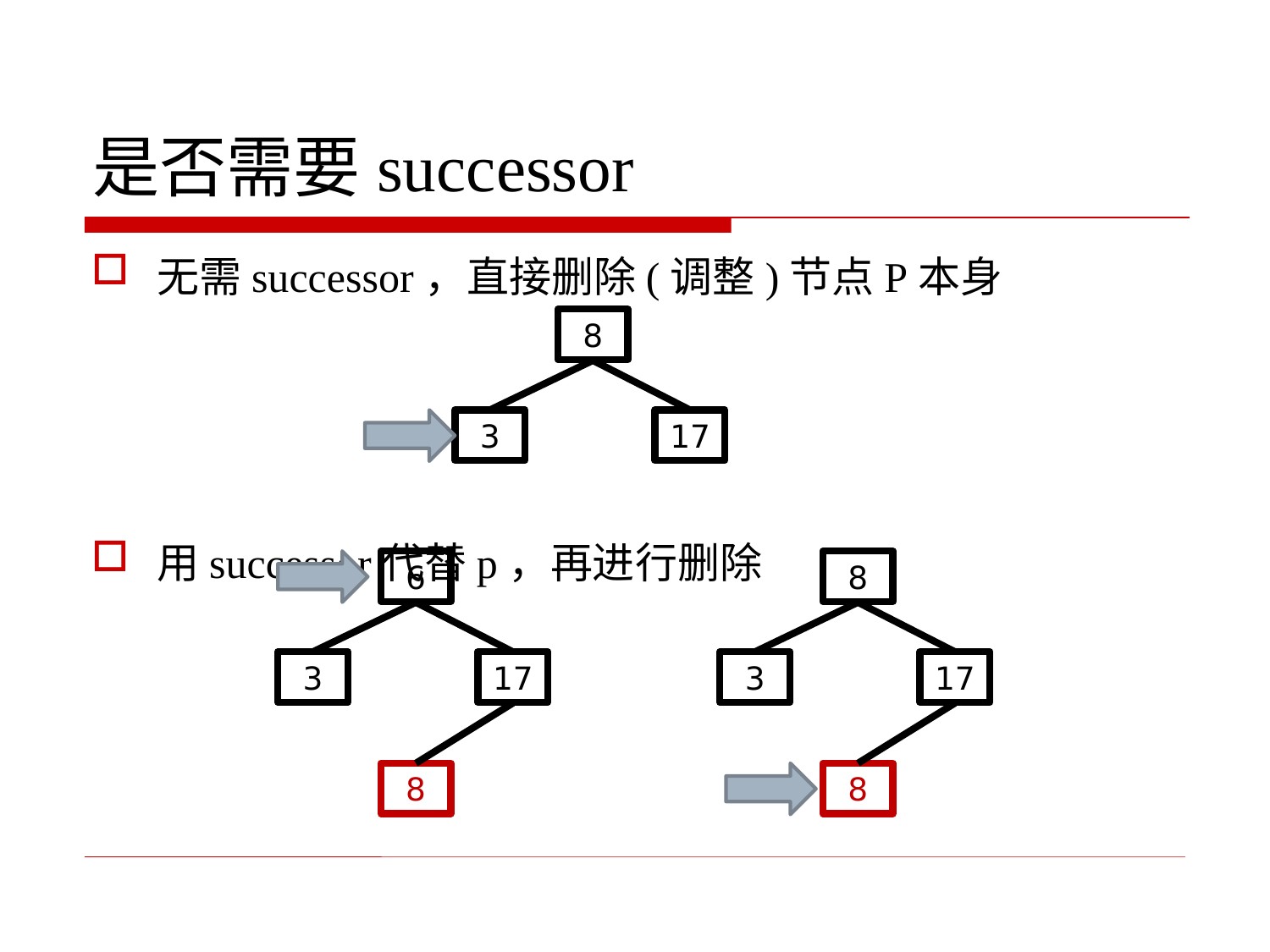

# 是否需要successor
无需successor，直接删除(调整)节点P本身

用successor代替p，再进行删除

8
3
17

6
3
17
8

8
3
17
8